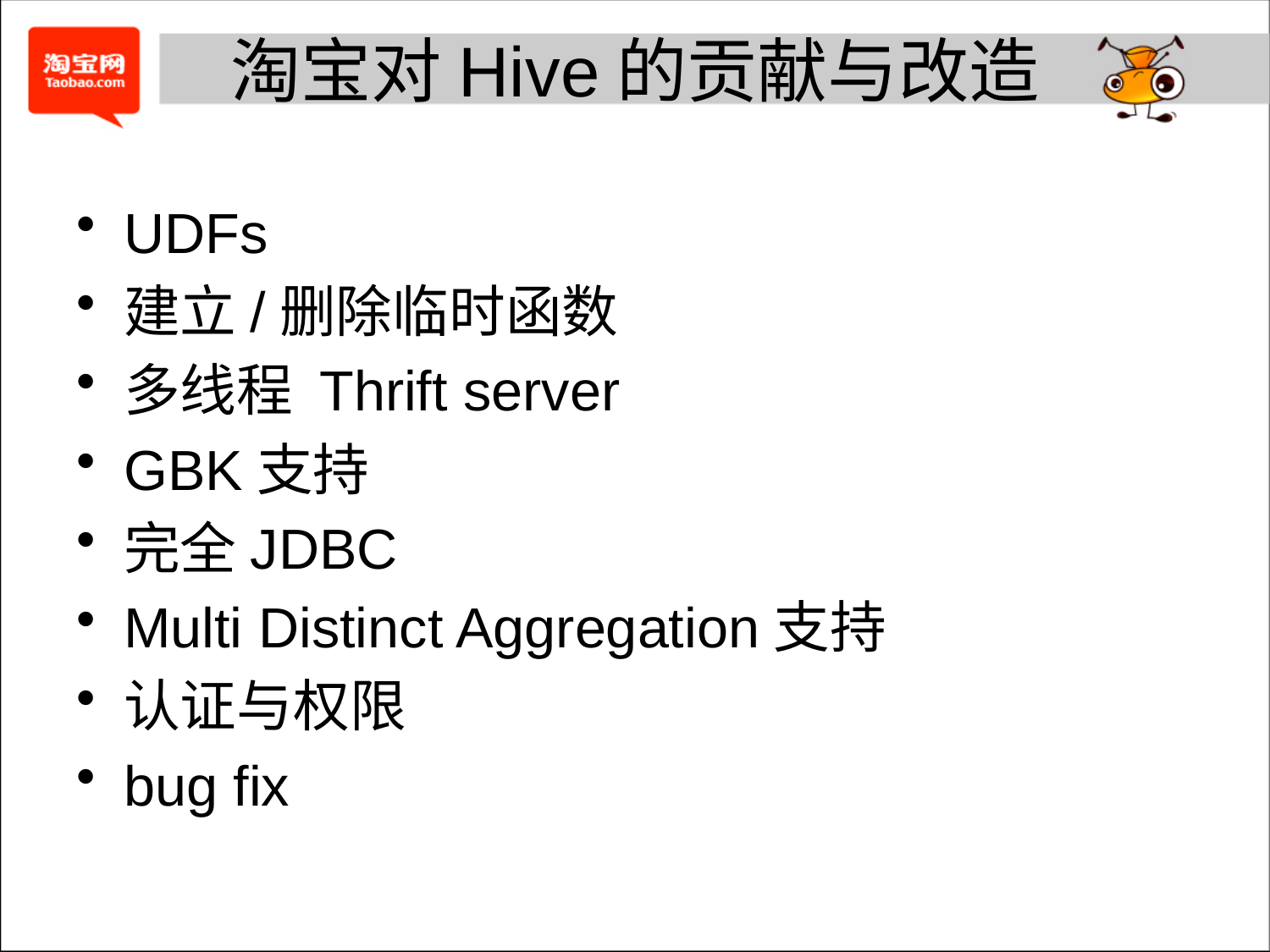

# 淘宝对Hive的贡献与改造
UDFs
建立/删除临时函数
多线程 Thrift server
GBK支持
完全JDBC
Multi Distinct Aggregation支持
认证与权限
bug fix